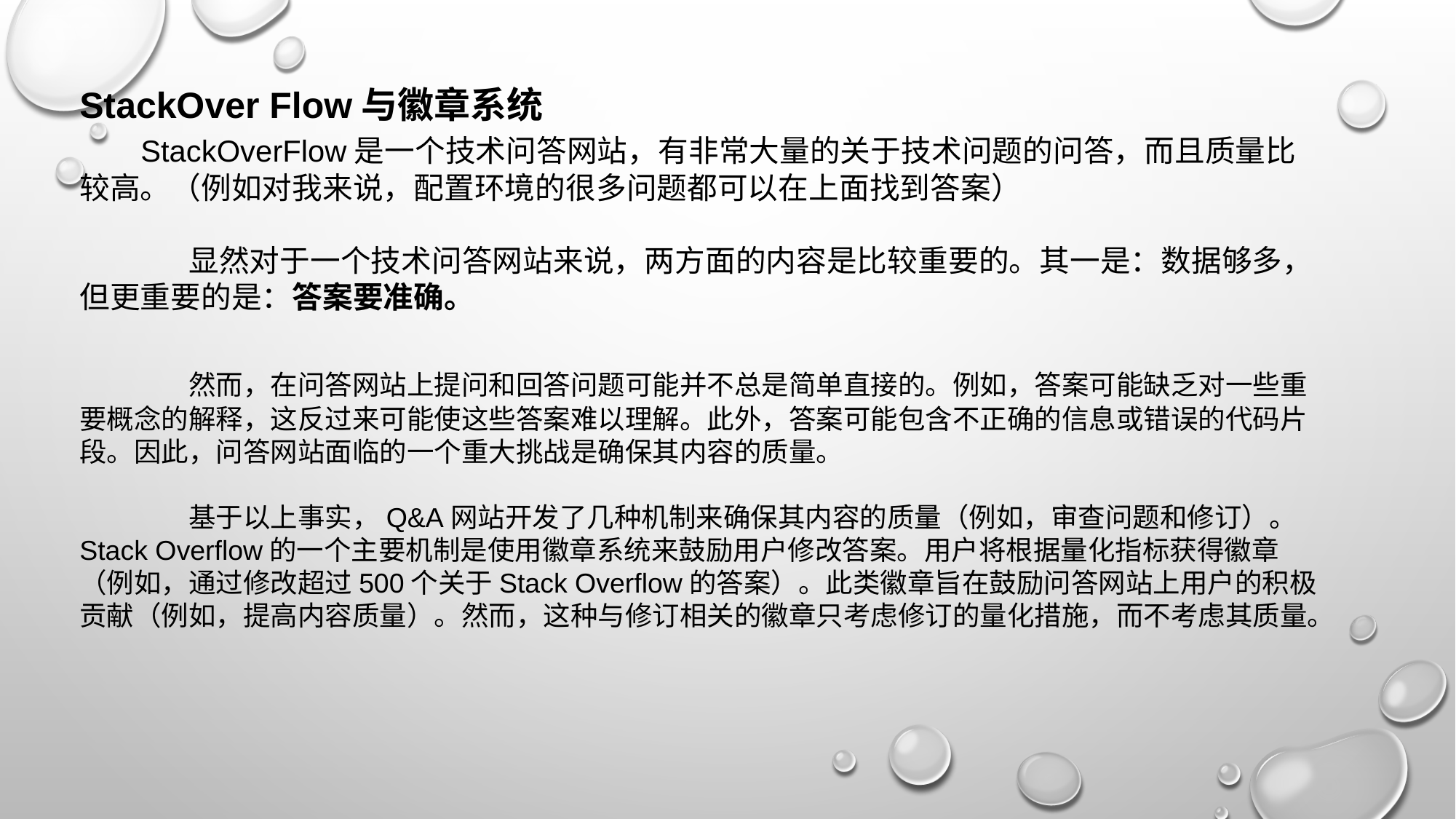

StackOver Flow与徽章系统
      StackOverFlow是一个技术问答网站，有非常大量的关于技术问题的问答，而且质量比较高。（例如对我来说，配置环境的很多问题都可以在上面找到答案）

	显然对于一个技术问答网站来说，两方面的内容是比较重要的。其一是：数据够多，但更重要的是：答案要准确。

	然而，在问答网站上提问和回答问题可能并不总是简单直接的。例如，答案可能缺乏对一些重要概念的解释，这反过来可能使这些答案难以理解。此外，答案可能包含不正确的信息或错误的代码片段。因此，问答网站面临的一个重大挑战是确保其内容的质量。

	基于以上事实，Q&A网站开发了几种机制来确保其内容的质量（例如，审查问题和修订）。Stack Overflow的一个主要机制是使用徽章系统来鼓励用户修改答案。用户将根据量化指标获得徽章（例如，通过修改超过500个关于Stack Overflow的答案）。此类徽章旨在鼓励问答网站上用户的积极贡献（例如，提高内容质量）。然而，这种与修订相关的徽章只考虑修订的量化措施，而不考虑其质量。